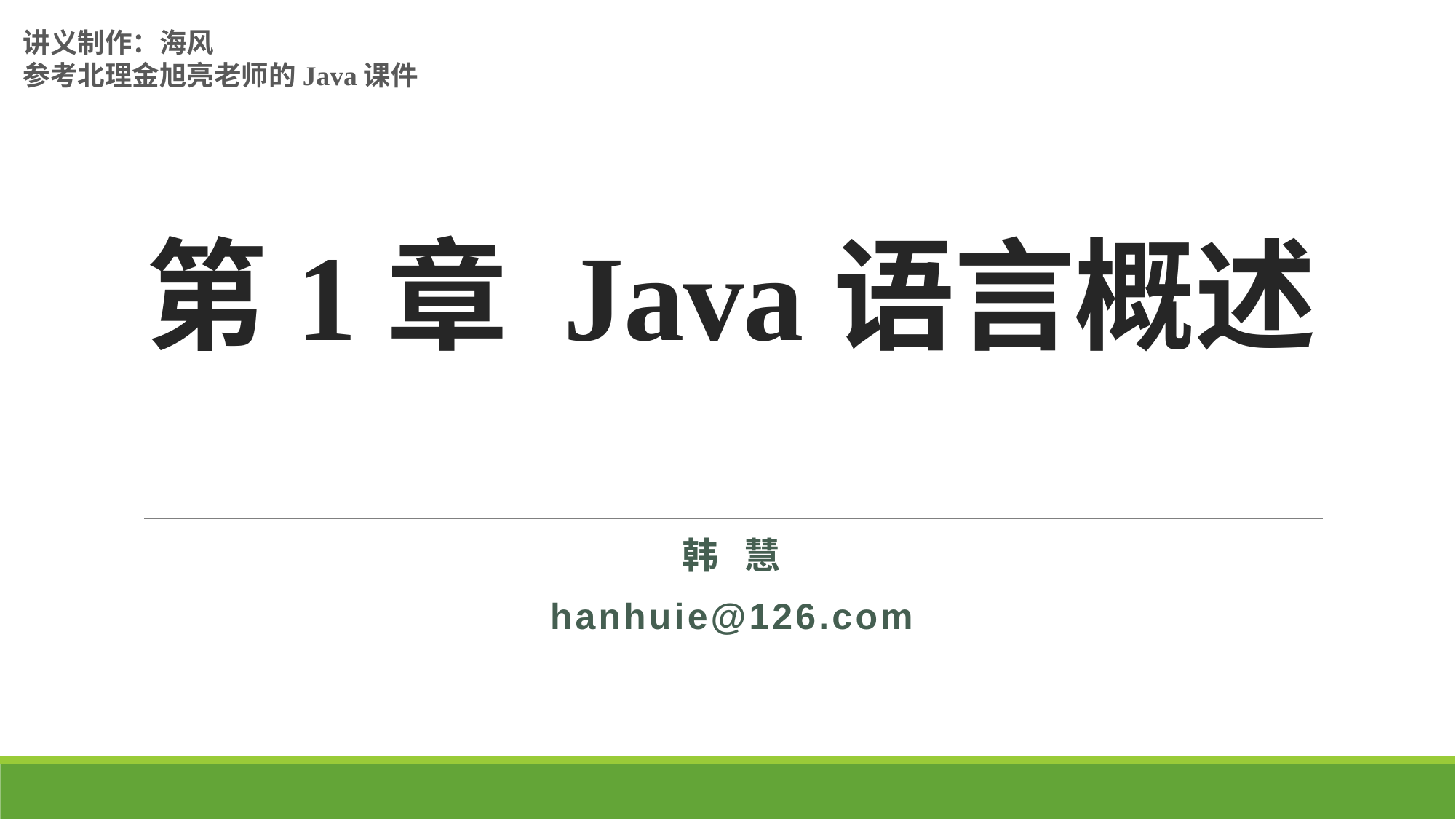

讲义制作：海风
参考北理金旭亮老师的Java课件
# 第1章 Java语言概述
韩  慧
hanhuie@126.com